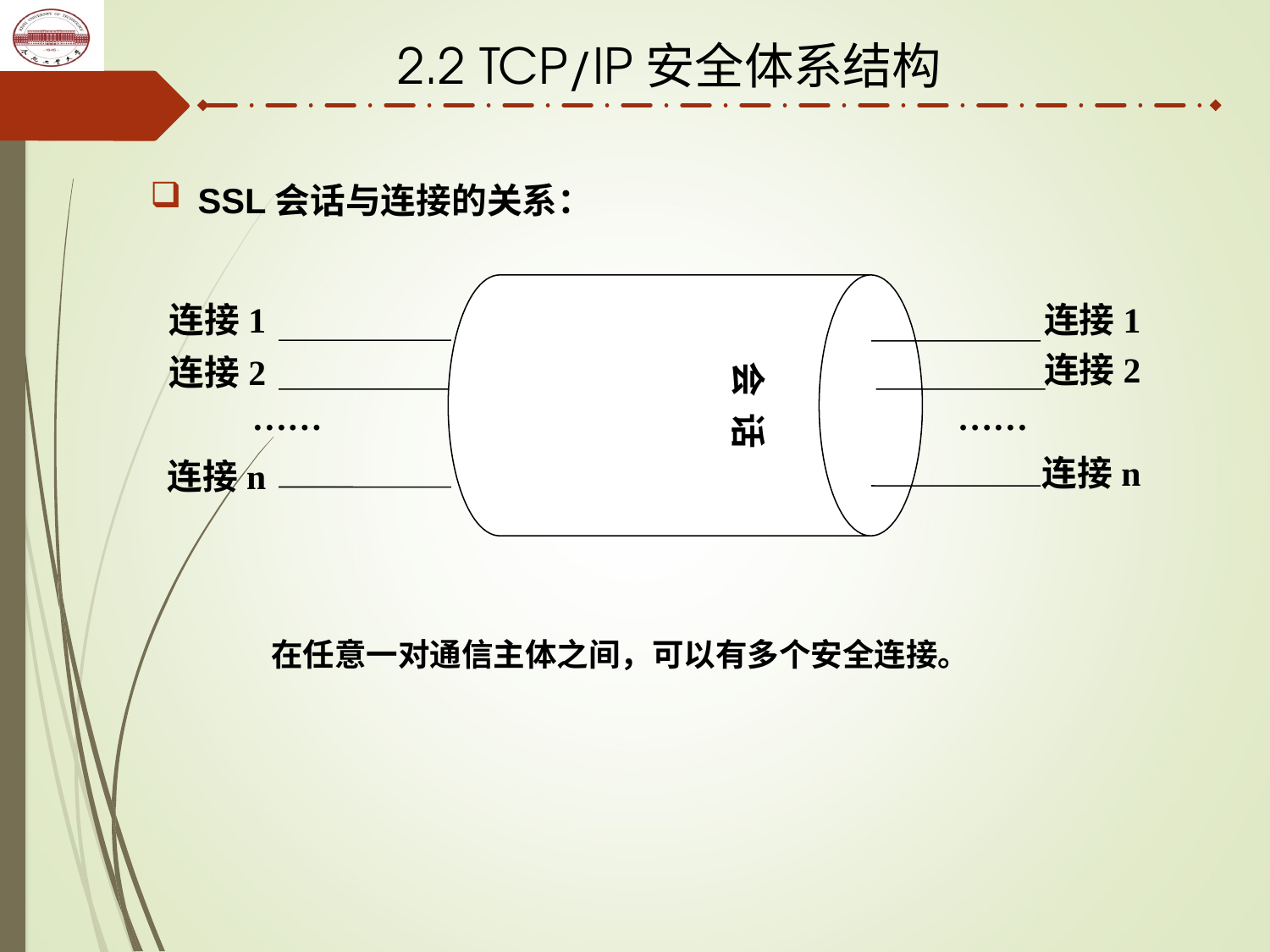

2.2 TCP/IP安全体系结构

会  话
SSL会话与连接的关系：
连接1
连接1

连接2
连接2
……

……
连接n
连接n

在任意一对通信主体之间，可以有多个安全连接。